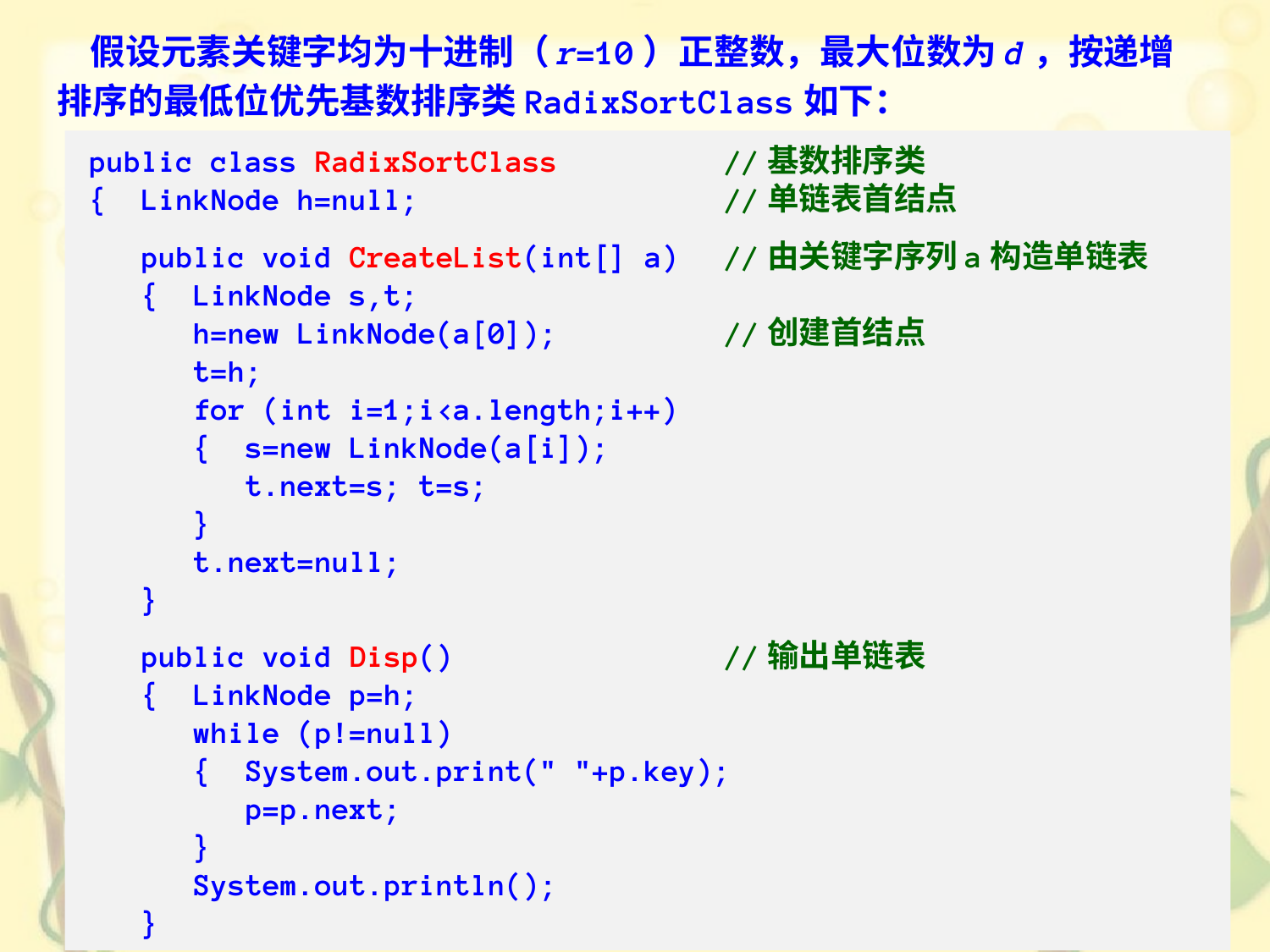

假设元素关键字均为十进制（r=10）正整数，最大位数为d，按递增排序的最低位优先基数排序类RadixSortClass如下：
public class RadixSortClass		//基数排序类
{  LinkNode h=null;			//单链表首结点
   public void CreateList(int[] a)	//由关键字序列a构造单链表
   {  LinkNode s,t;
      h=new LinkNode(a[0]);		//创建首结点
      t=h;
      for (int i=1;i<a.length;i++)
      {  s=new LinkNode(a[i]);
         t.next=s; t=s;
      }
      t.next=null;
   }
   public void Disp()			//输出单链表
   {  LinkNode p=h;
      while (p!=null)
      {  System.out.print(" "+p.key);
         p=p.next;
      }
      System.out.println();
   }